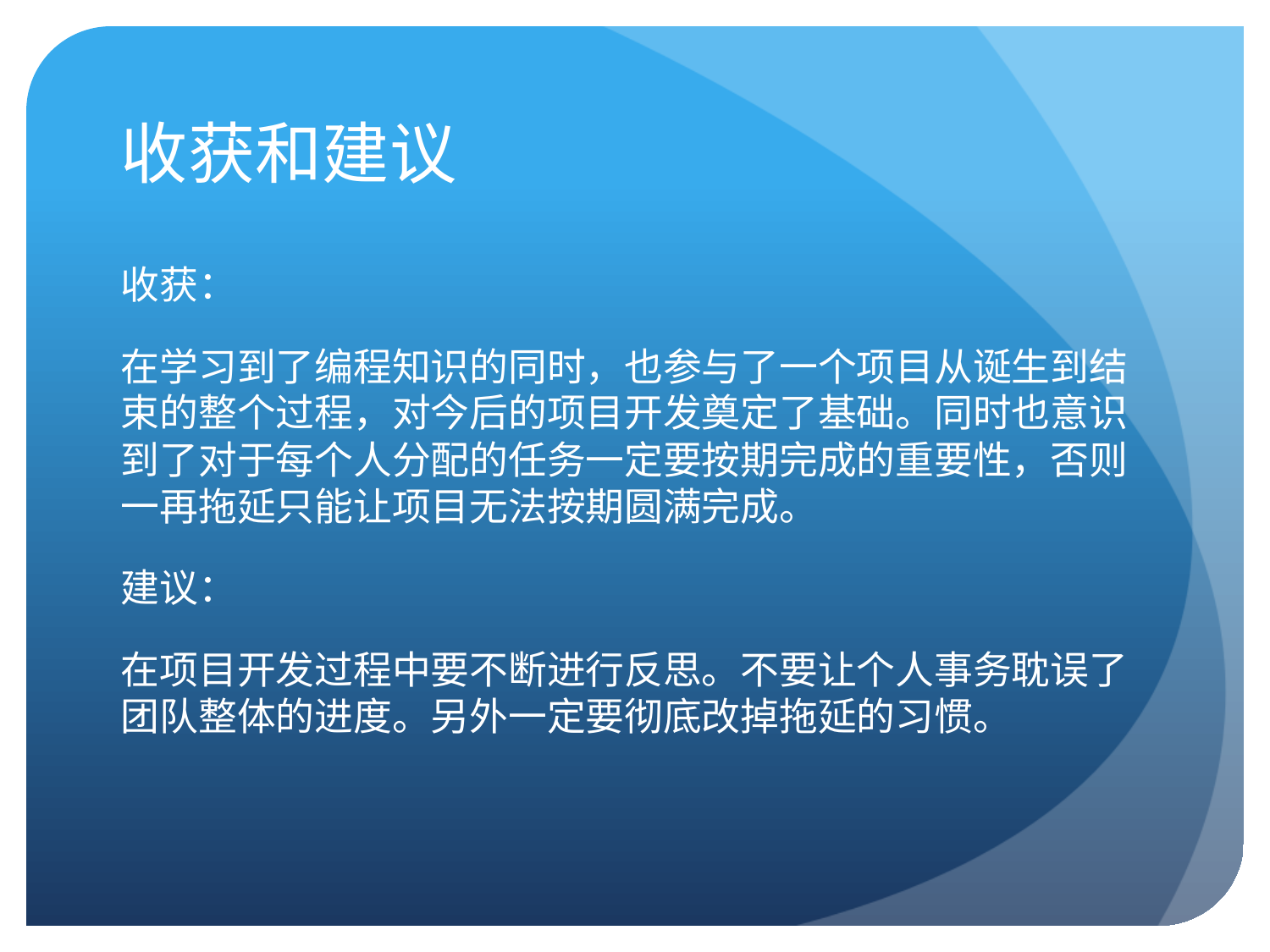

# 收获和建议
收获：
在学习到了编程知识的同时，也参与了一个项目从诞生到结束的整个过程，对今后的项目开发奠定了基础。同时也意识到了对于每个人分配的任务一定要按期完成的重要性，否则一再拖延只能让项目无法按期圆满完成。
建议：
在项目开发过程中要不断进行反思。不要让个人事务耽误了团队整体的进度。另外一定要彻底改掉拖延的习惯。